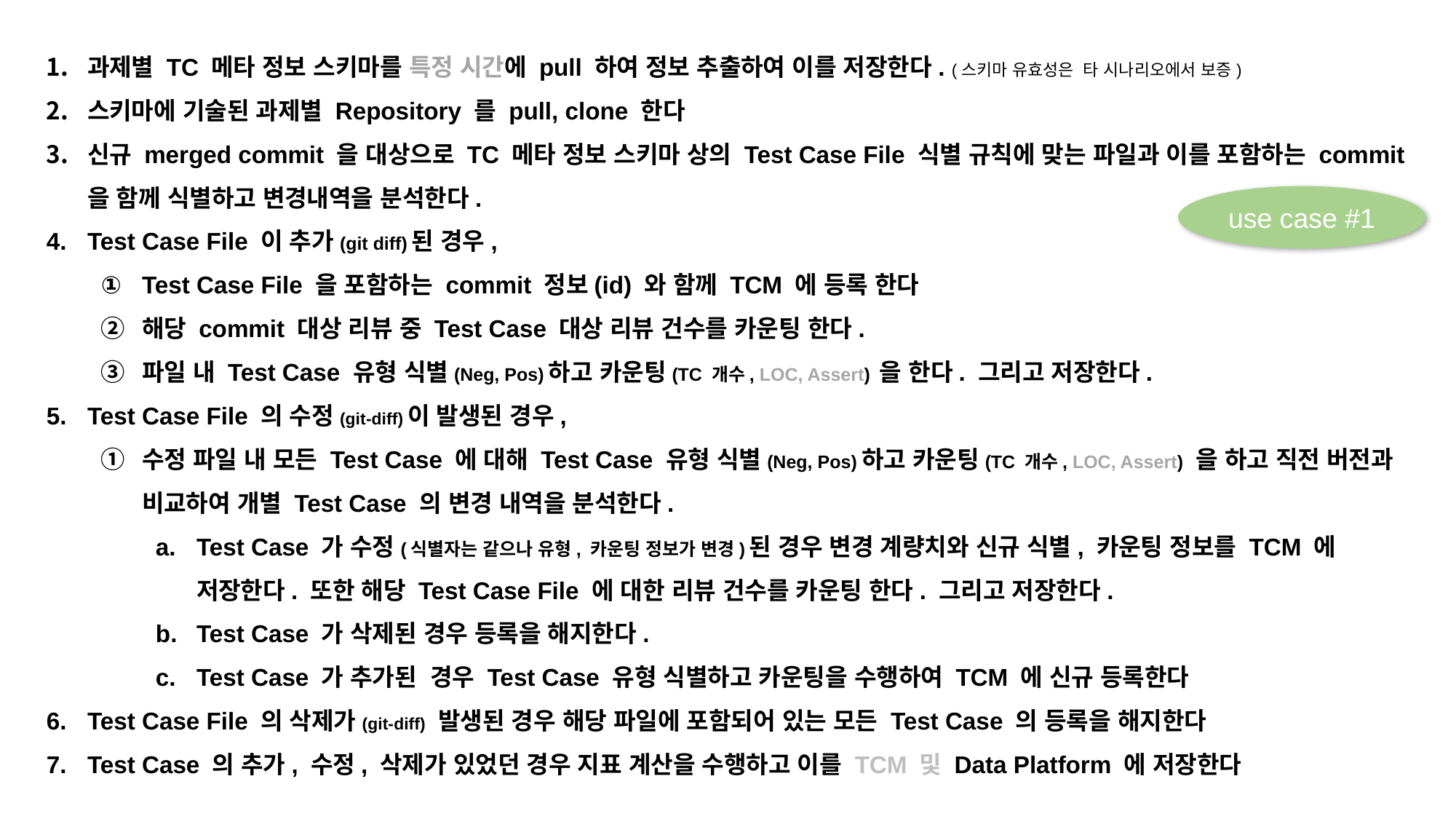

과제별 TC 메타 정보 스키마를 특정 시간에 pull 하여 정보 추출하여 이를 저장한다. (스키마 유효성은  타 시나리오에서 보증)
스키마에 기술된 과제별 Repository 를 pull, clone 한다
신규 merged commit 을 대상으로 TC 메타 정보 스키마 상의 Test Case File 식별 규칙에 맞는 파일과 이를 포함하는 commit 을 함께 식별하고 변경내역을 분석한다.
Test Case File 이 추가(git diff)된 경우,
Test Case File 을 포함하는 commit 정보(id) 와 함께 TCM 에 등록 한다
해당 commit 대상 리뷰 중 Test Case 대상 리뷰 건수를 카운팅 한다.
파일 내 Test Case 유형 식별(Neg, Pos)하고 카운팅(TC 개수, LOC, Assert) 을 한다. 그리고 저장한다.
Test Case File 의 수정(git-diff)이 발생된 경우,
수정 파일 내 모든 Test Case 에 대해 Test Case 유형 식별(Neg, Pos)하고 카운팅(TC 개수, LOC, Assert) 을 하고 직전 버전과 비교하여 개별 Test Case 의 변경 내역을 분석한다.
Test Case 가 수정(식별자는 같으나 유형, 카운팅 정보가 변경)된 경우 변경 계량치와 신규 식별, 카운팅 정보를 TCM 에 저장한다. 또한 해당 Test Case File 에 대한 리뷰 건수를 카운팅 한다. 그리고 저장한다.
Test Case 가 삭제된 경우 등록을 해지한다.
Test Case 가 추가된  경우 Test Case 유형 식별하고 카운팅을 수행하여 TCM 에 신규 등록한다
Test Case File 의 삭제가(git-diff) 발생된 경우 해당 파일에 포함되어 있는 모든 Test Case 의 등록을 해지한다
Test Case 의 추가, 수정, 삭제가 있었던 경우 지표 계산을 수행하고 이를 TCM 및 Data Platform 에 저장한다
use case #1